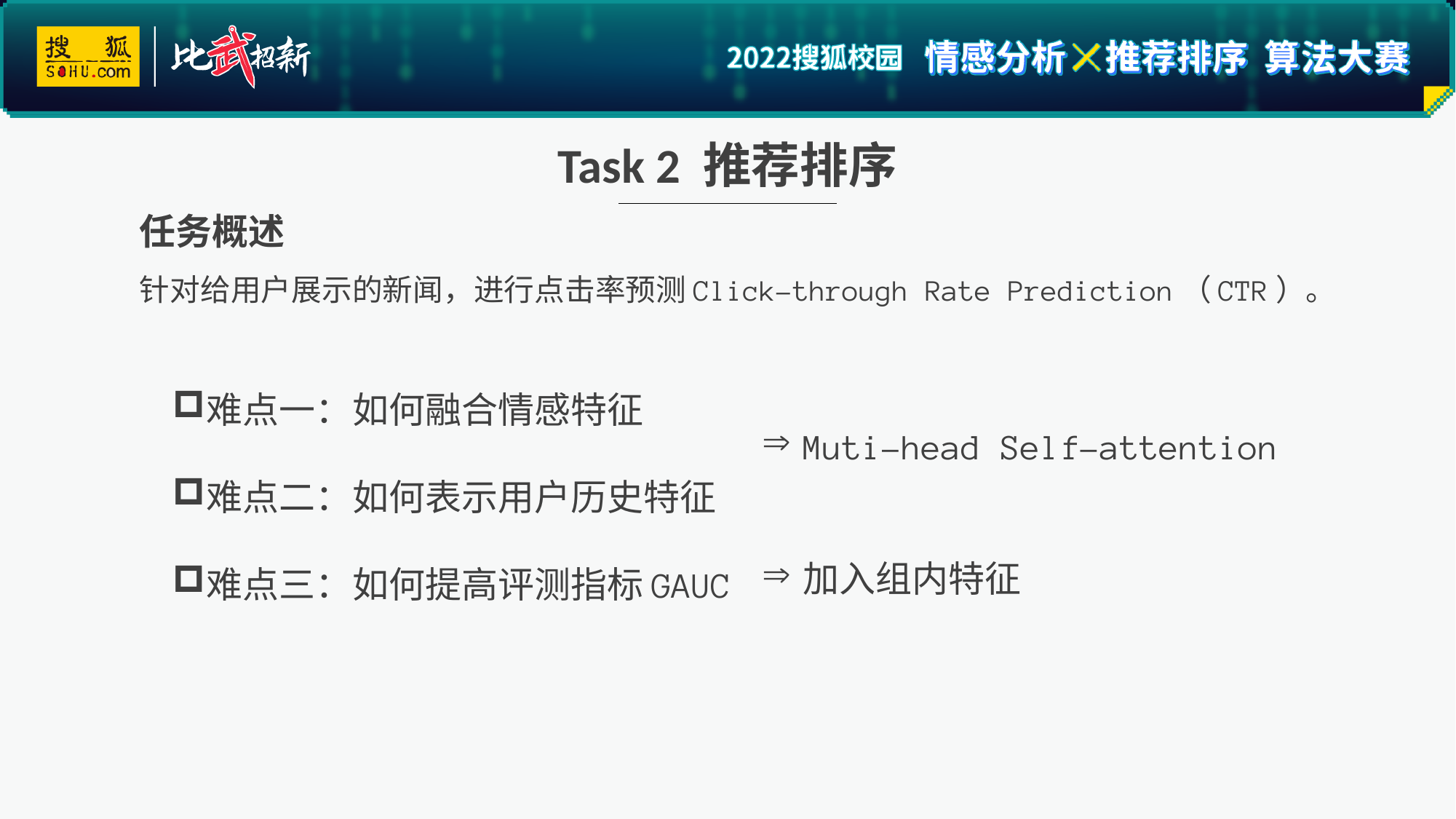

Task 2 推荐排序
任务概述
针对给用户展示的新闻，进行点击率预测Click-through Rate Prediction（CTR）。
Muti-head Self-attention
加入组内特征
难点一：如何融合情感特征
难点二：如何表示用户历史特征
难点三：如何提高评测指标GAUC